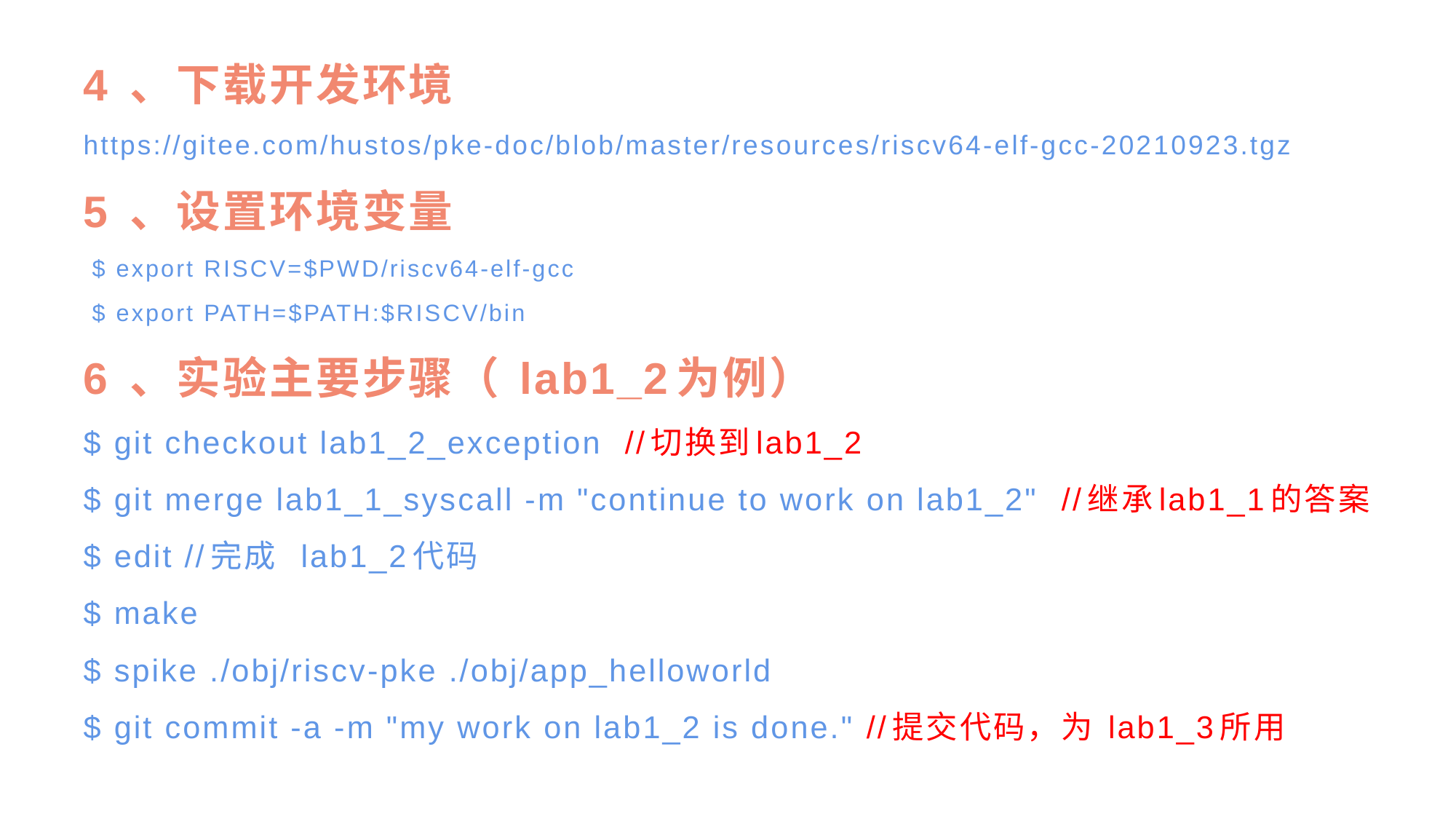

4 、下载开发环境
https://gitee.com/hustos/pke-doc/blob/master/resources/riscv64-elf-gcc-20210923.tgz
5 、设置环境变量
 $ export RISCV=$PWD/riscv64-elf-gcc
 $ export PATH=$PATH:$RISCV/bin
6 、实验主要步骤（ lab1_2为例）
$ git checkout lab1_2_exception  //切换到lab1_2
$ git merge lab1_1_syscall -m "continue to work on lab1_2"  //继承lab1_1的答案
$ edit //完成  lab1_2代码
$ make
$ spike ./obj/riscv-pke ./obj/app_helloworld
$ git commit -a -m "my work on lab1_2 is done." //提交代码，为 lab1_3所用